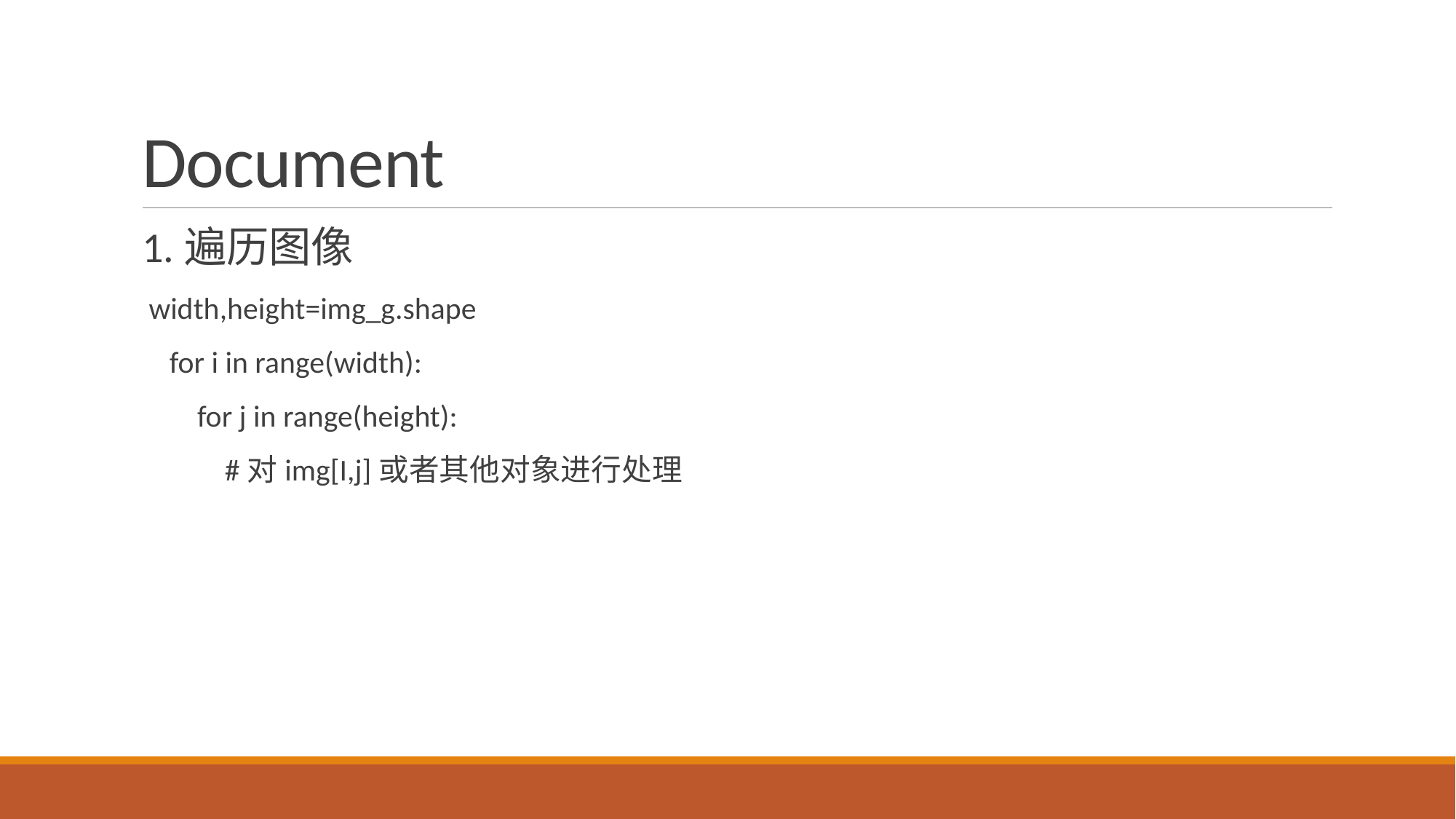

# Document
1.遍历图像
 width,height=img_g.shape
    for i in range(width):
        for j in range(height):
            #对img[I,j]或者其他对象进行处理